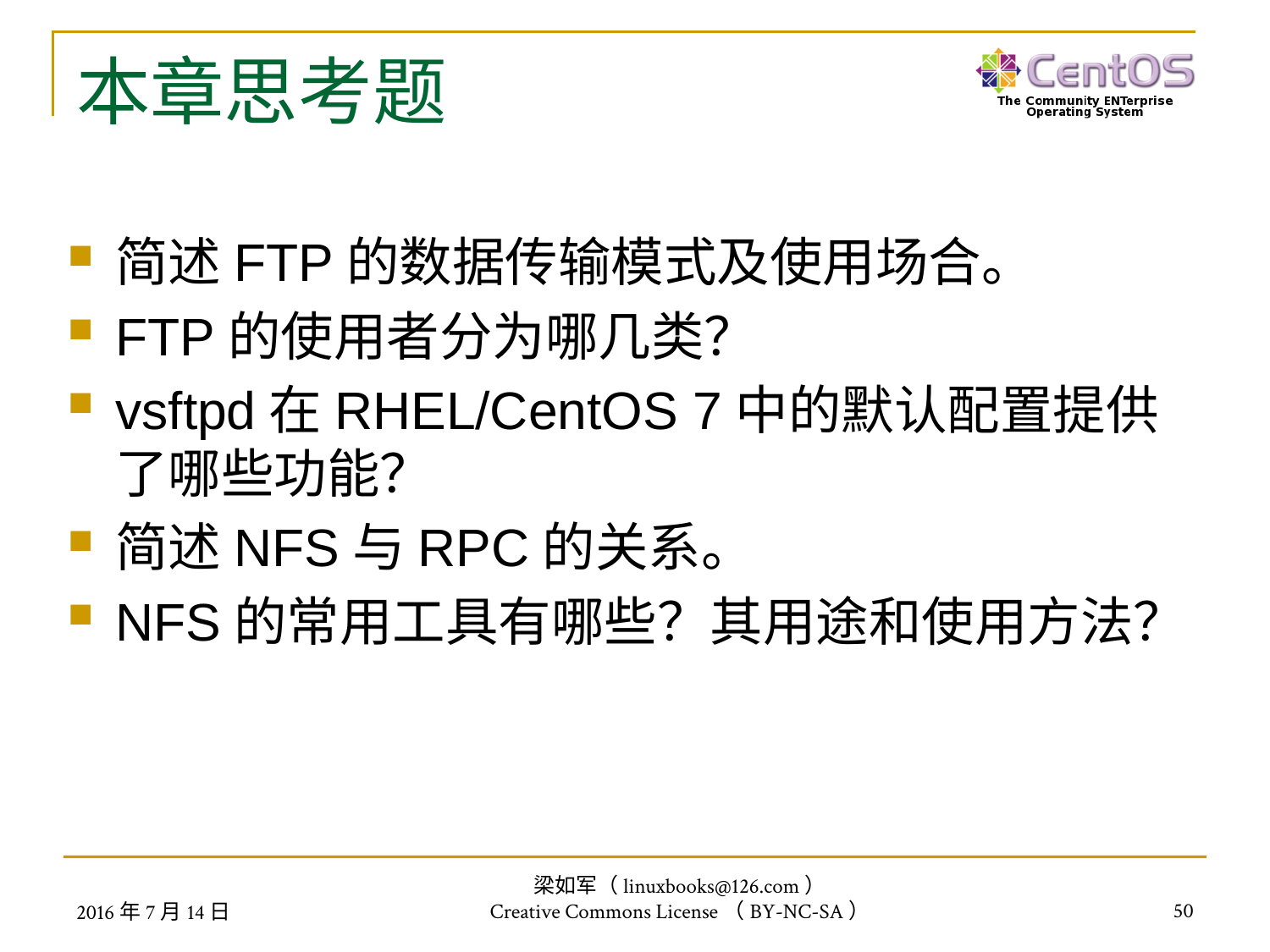

# 本章思考题
简述FTP的数据传输模式及使用场合。
FTP的使用者分为哪几类？
vsftpd在RHEL/CentOS 7中的默认配置提供了哪些功能？
简述NFS与RPC的关系。
NFS的常用工具有哪些？其用途和使用方法？
梁如军（linuxbooks@126.com）
Creative Commons License（BY-NC-SA）
2016年7月14日
50